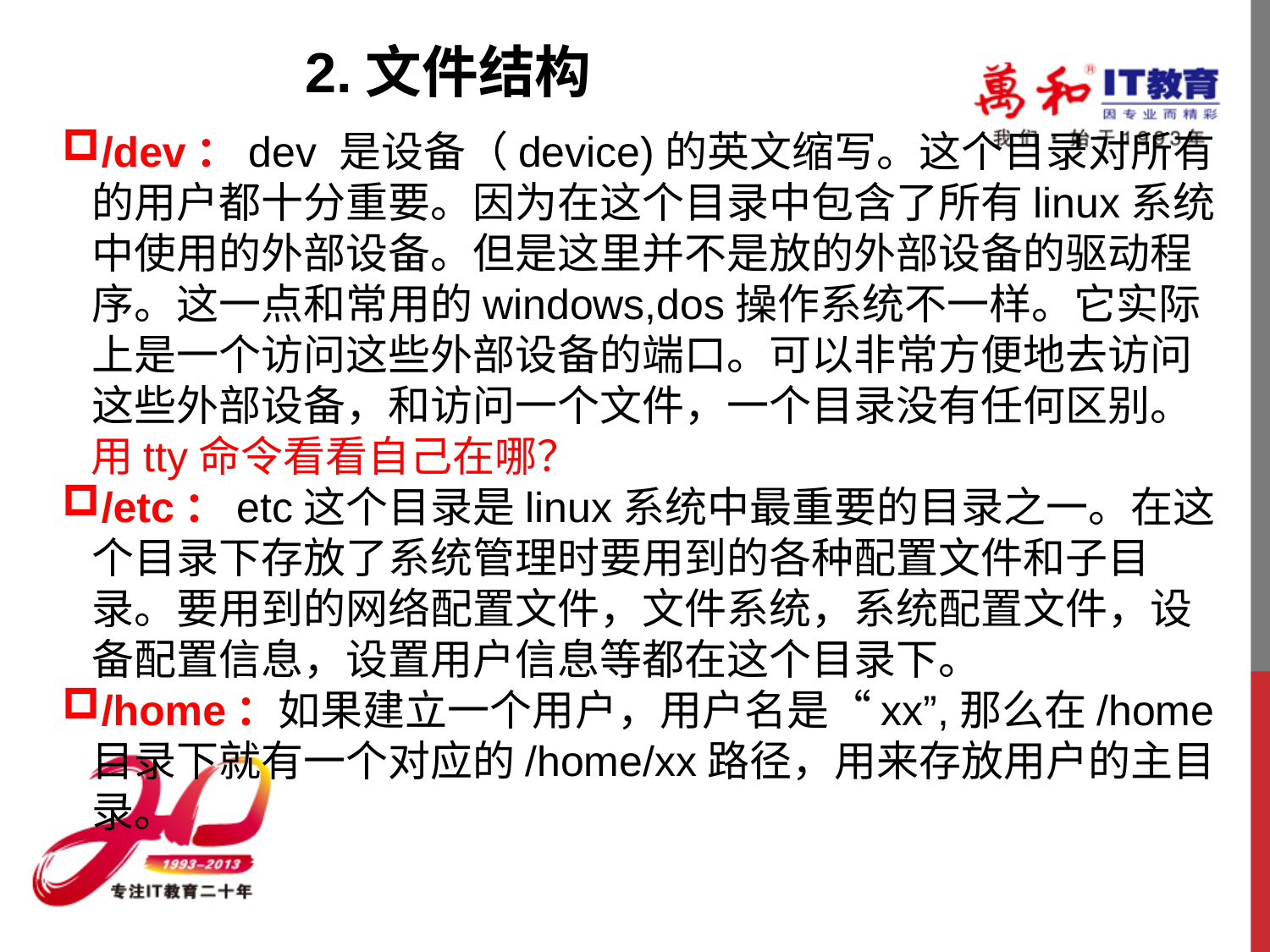

2.文件结构
/dev：dev 是设备（device)的英文缩写。这个目录对所有的用户都十分重要。因为在这个目录中包含了所有linux系统中使用的外部设备。但是这里并不是放的外部设备的驱动程序。这一点和常用的windows,dos操作系统不一样。它实际上是一个访问这些外部设备的端口。可以非常方便地去访问这些外部设备，和访问一个文件，一个目录没有任何区别。
  用tty命令看看自己在哪？
/etc：etc这个目录是linux系统中最重要的目录之一。在这个目录下存放了系统管理时要用到的各种配置文件和子目录。要用到的网络配置文件，文件系统，系统配置文件，设备配置信息，设置用户信息等都在这个目录下。
/home：如果建立一个用户，用户名是“xx”,那么在/home目录下就有一个对应的/home/xx路径，用来存放用户的主目录。